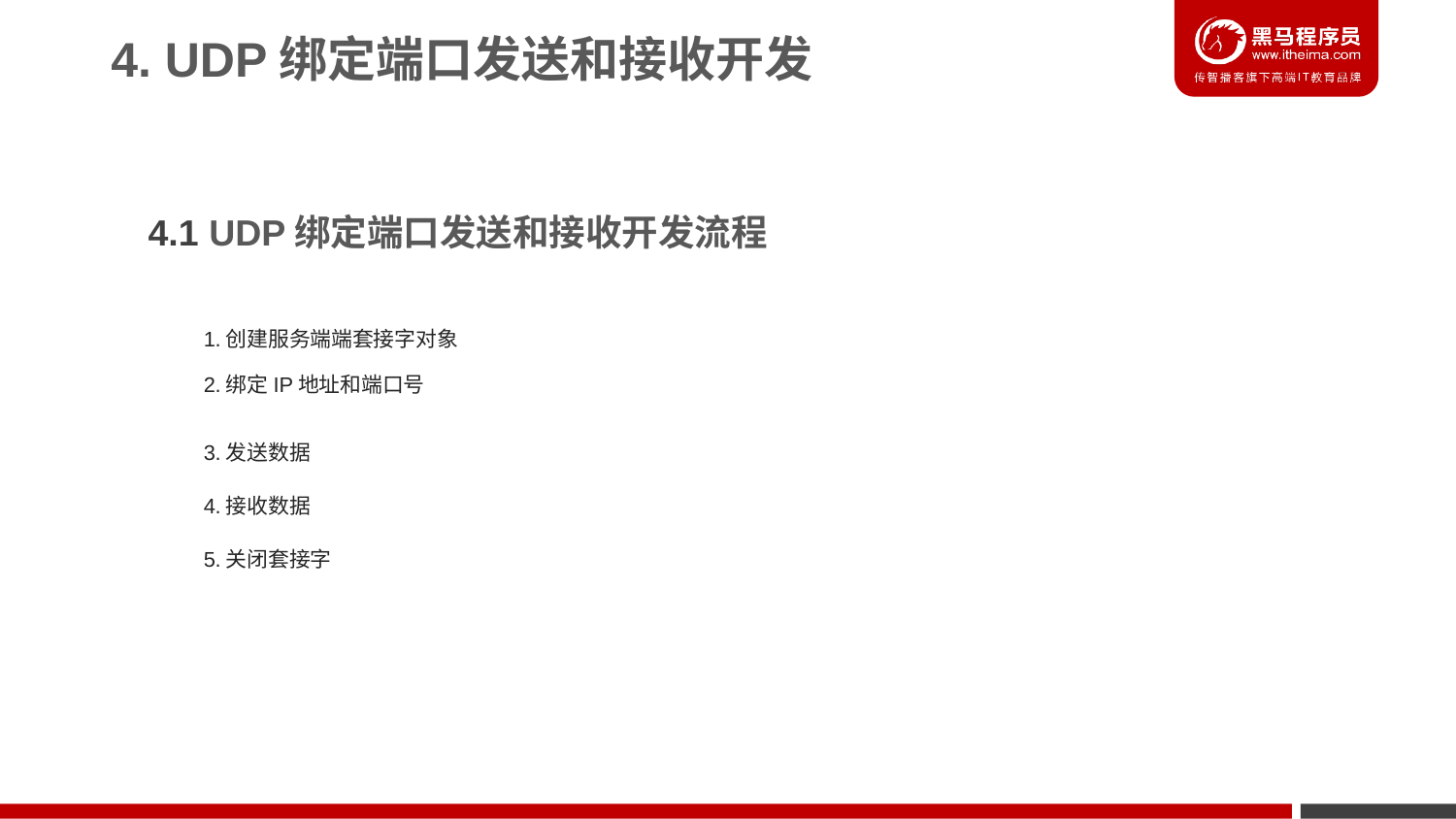

4. UDP绑定端口发送和接收开发
4.1 UDP绑定端口发送和接收开发流程
1.创建服务端端套接字对象
2.绑定IP地址和端口号
3.发送数据
4.接收数据
5.关闭套接字